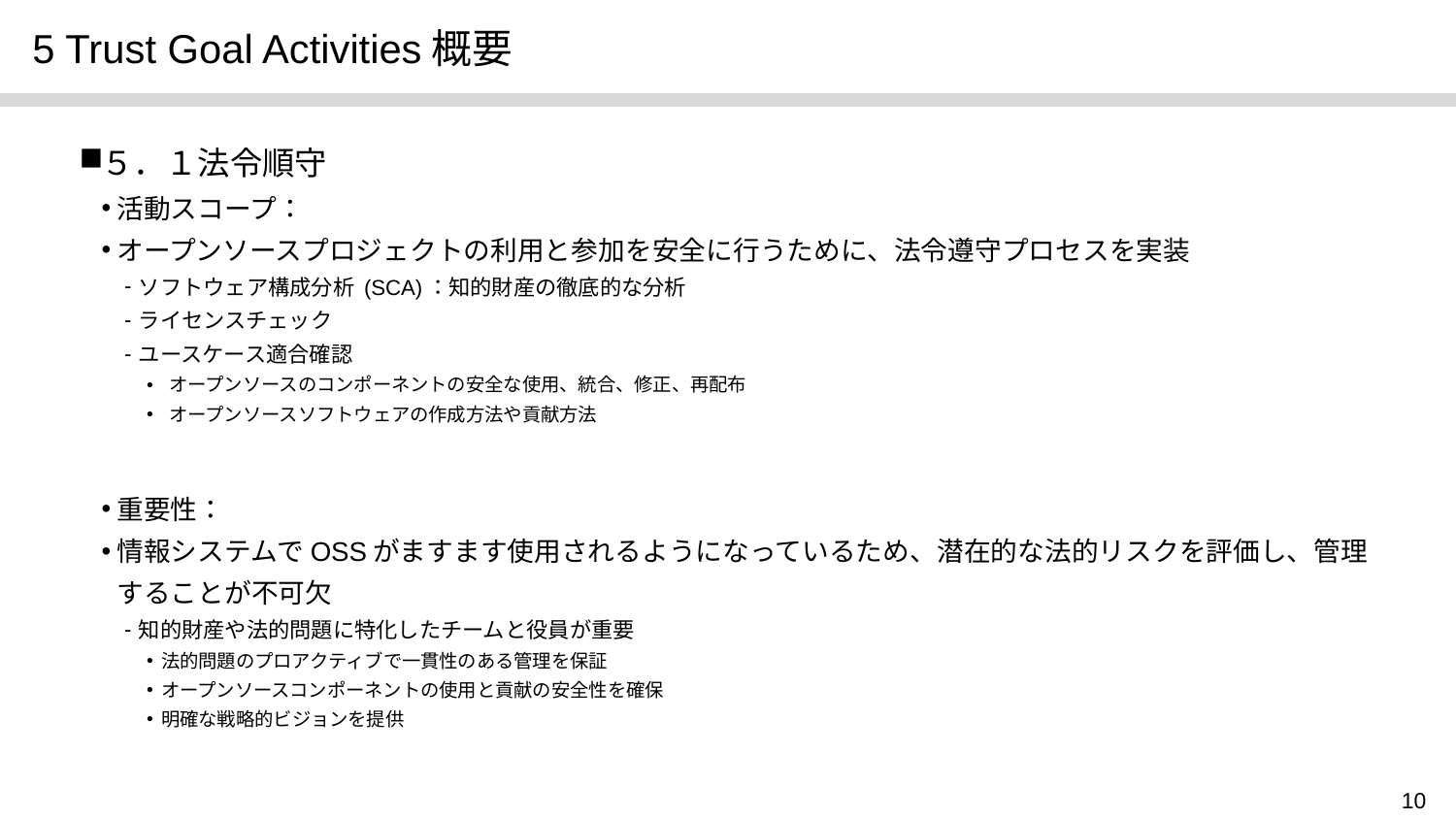

# 5 Trust Goal Activities概要
５．１法令順守
活動スコープ：
オープンソースプロジェクトの利用と参加を安全に行うために、法令遵守プロセスを実装
ソフトウェア構成分析 (SCA)：知的財産の徹底的な分析
ライセンスチェック
ユースケース適合確認
 オープンソースのコンポーネントの安全な使用、統合、修正、再配布
 オープンソースソフトウェアの作成方法や貢献方法

重要性：
情報システムでOSSがますます使用されるようになっているため、潜在的な法的リスクを評価し、管理することが不可欠
知的財産や法的問題に特化したチームと役員が重要
法的問題のプロアクティブで一貫性のある管理を保証
オープンソースコンポーネントの使用と貢献の安全性を確保
明確な戦略的ビジョンを提供